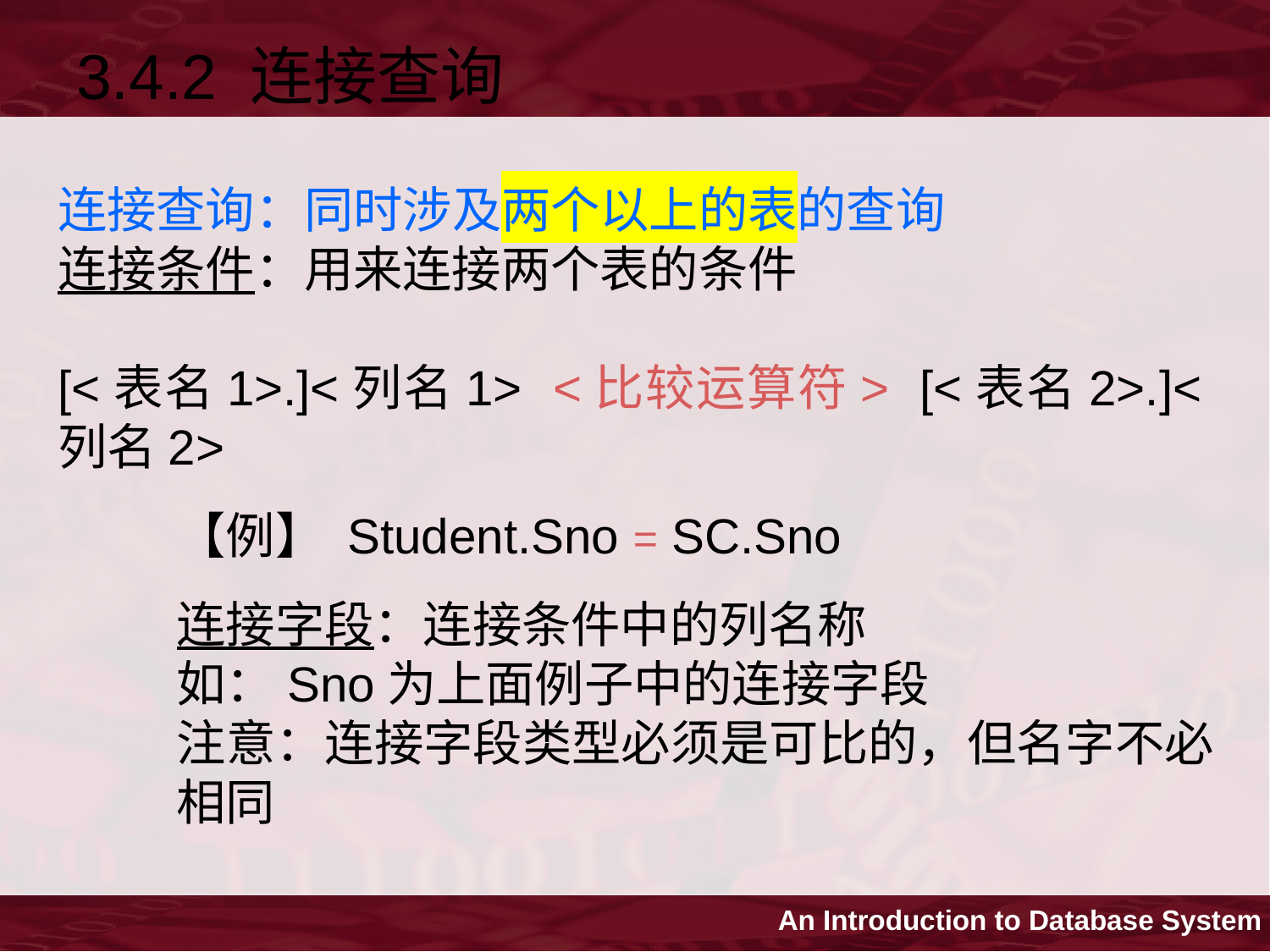

3.4.2 连接查询
连接查询：同时涉及两个以上的表的查询
连接条件：用来连接两个表的条件

[<表名1>.]<列名1>  <比较运算符>  [<表名2>.]<列名2>
【例】 Student.Sno = SC.Sno
连接字段：连接条件中的列名称
如：Sno为上面例子中的连接字段
注意：连接字段类型必须是可比的，但名字不必相同